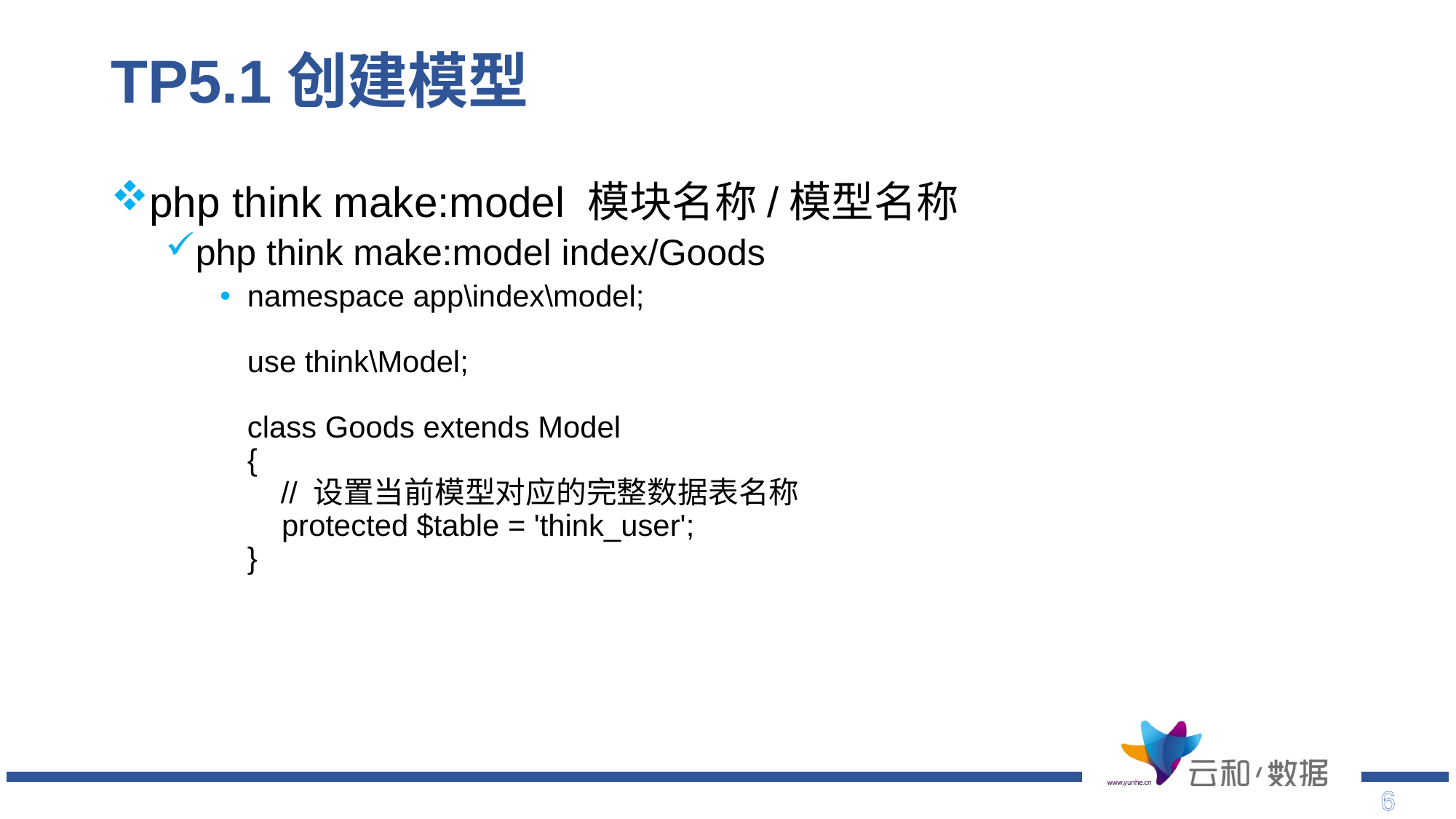

# TP5.1创建模型
php think make:model 模块名称/模型名称
php think make:model index/Goods
namespace app\index\model;
use think\Model;
class Goods extends Model
{
    // 设置当前模型对应的完整数据表名称
    protected $table = 'think_user';
}